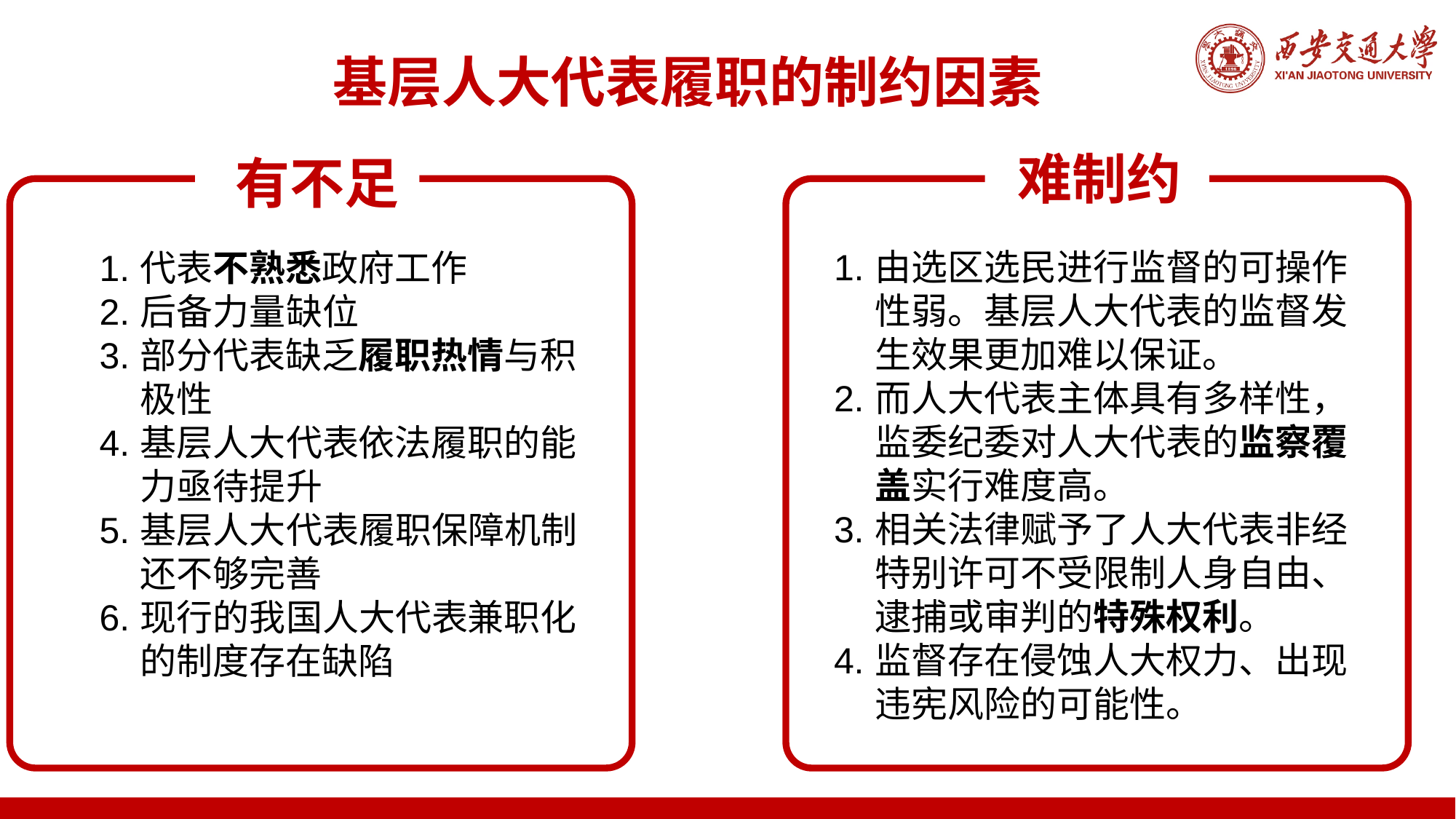

基层人大代表履职的制约因素

难制约

有弊病
有不足

由选区选民进行监督的可操作性弱。基层人大代表的监督发生效果更加难以保证。
而人大代表主体具有多样性，监委纪委对人大代表的监察覆盖实行难度高。
相关法律赋予了人大代表非经特别许可不受限制人身自由、逮捕或审判的特殊权利。
监督存在侵蚀人大权力、出现违宪风险的可能性。

代表不熟悉政府工作
后备力量缺位
部分代表缺乏履职热情与积极性
基层人大代表依法履职的能力亟待提升
基层人大代表履职保障机制还不够完善
现行的我国人大代表兼职化的制度存在缺陷